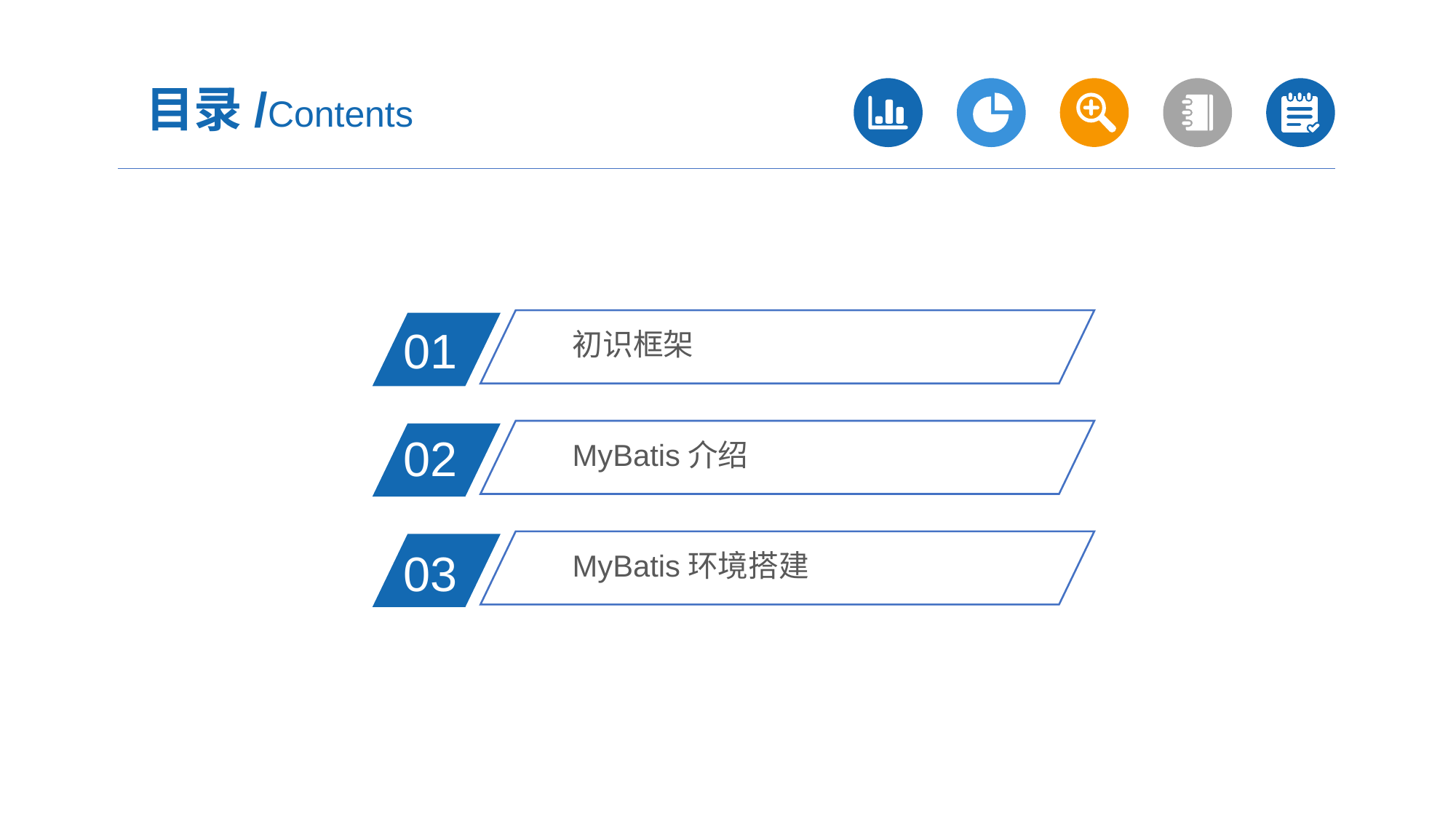

目录/Contents

初识框架

01

MyBatis介绍
02

MyBatis环境搭建

03